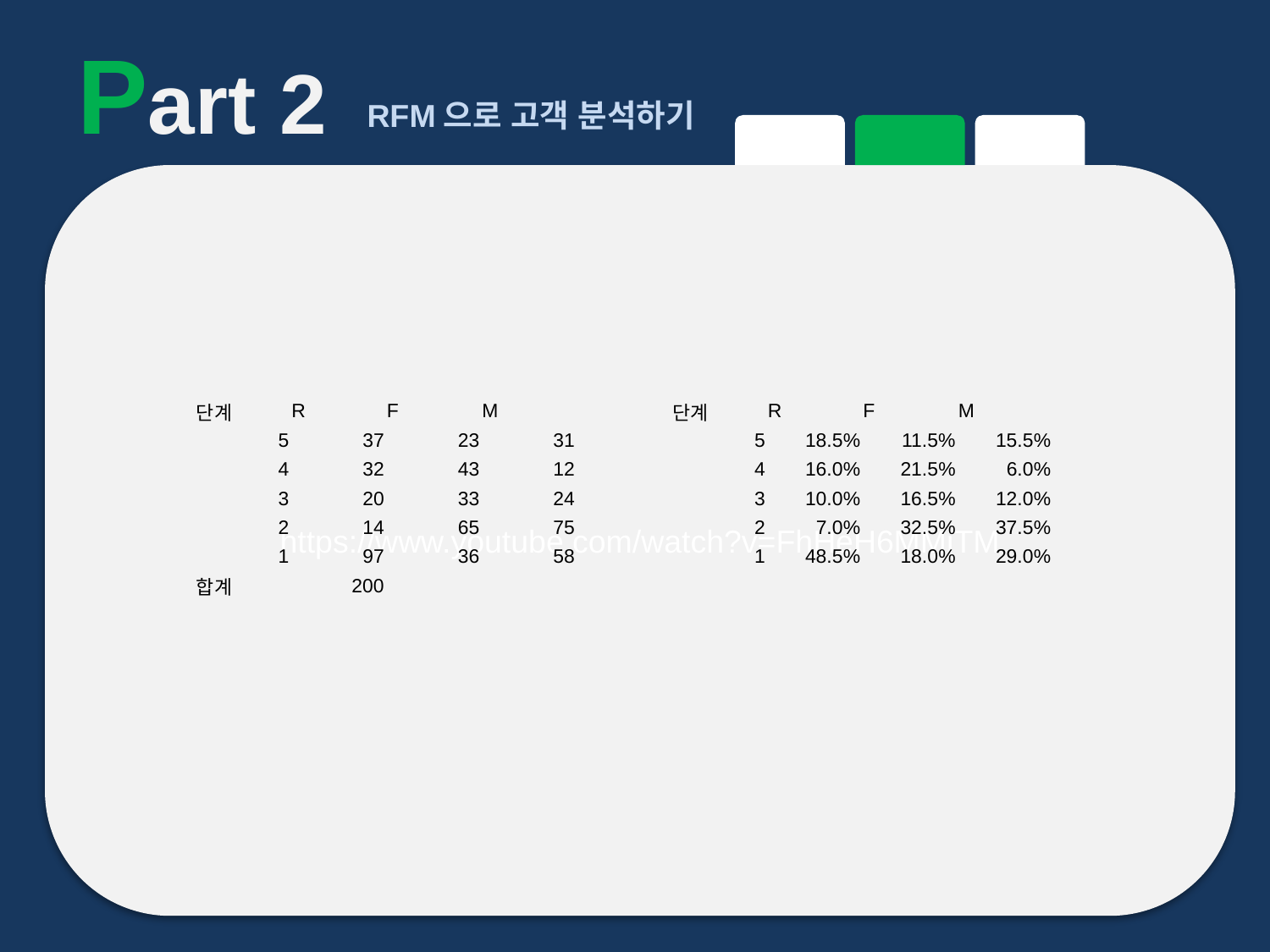

Part 2
RFM으로 고객 분석하기

https://www.youtube.com/watch?v=FhHeH6MMjTM
| 단계 | R | F | M |  | 단계 | R | F | M |
| --- | --- | --- | --- | --- | --- | --- | --- | --- |
| 5 | 37 | 23 | 31 |  | 5 | 18.5% | 11.5% | 15.5% |
| 4 | 32 | 43 | 12 |  | 4 | 16.0% | 21.5% | 6.0% |
| 3 | 20 | 33 | 24 |  | 3 | 10.0% | 16.5% | 12.0% |
| 2 | 14 | 65 | 75 |  | 2 | 7.0% | 32.5% | 37.5% |
| 1 | 97 | 36 | 58 |  | 1 | 48.5% | 18.0% | 29.0% |
| 합계 | 200 |  |  |  |  |  |  |  |